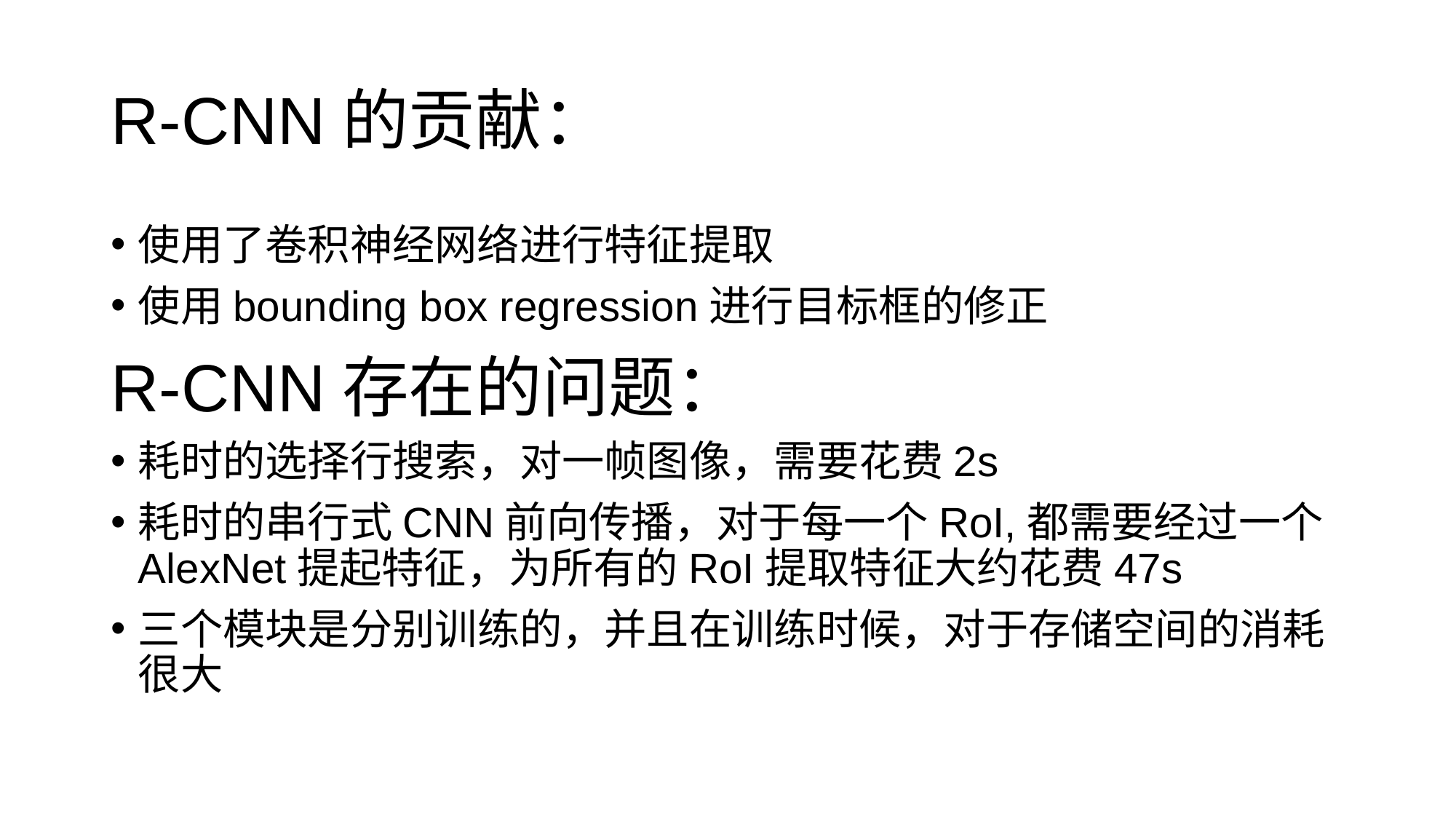

# R-CNN的贡献：
使用了卷积神经网络进行特征提取
使用bounding box regression进行目标框的修正
R-CNN存在的问题：
耗时的选择行搜索，对一帧图像，需要花费2s
耗时的串行式CNN前向传播，对于每一个RoI,都需要经过一个AlexNet提起特征，为所有的RoI提取特征大约花费47s
三个模块是分别训练的，并且在训练时候，对于存储空间的消耗很大